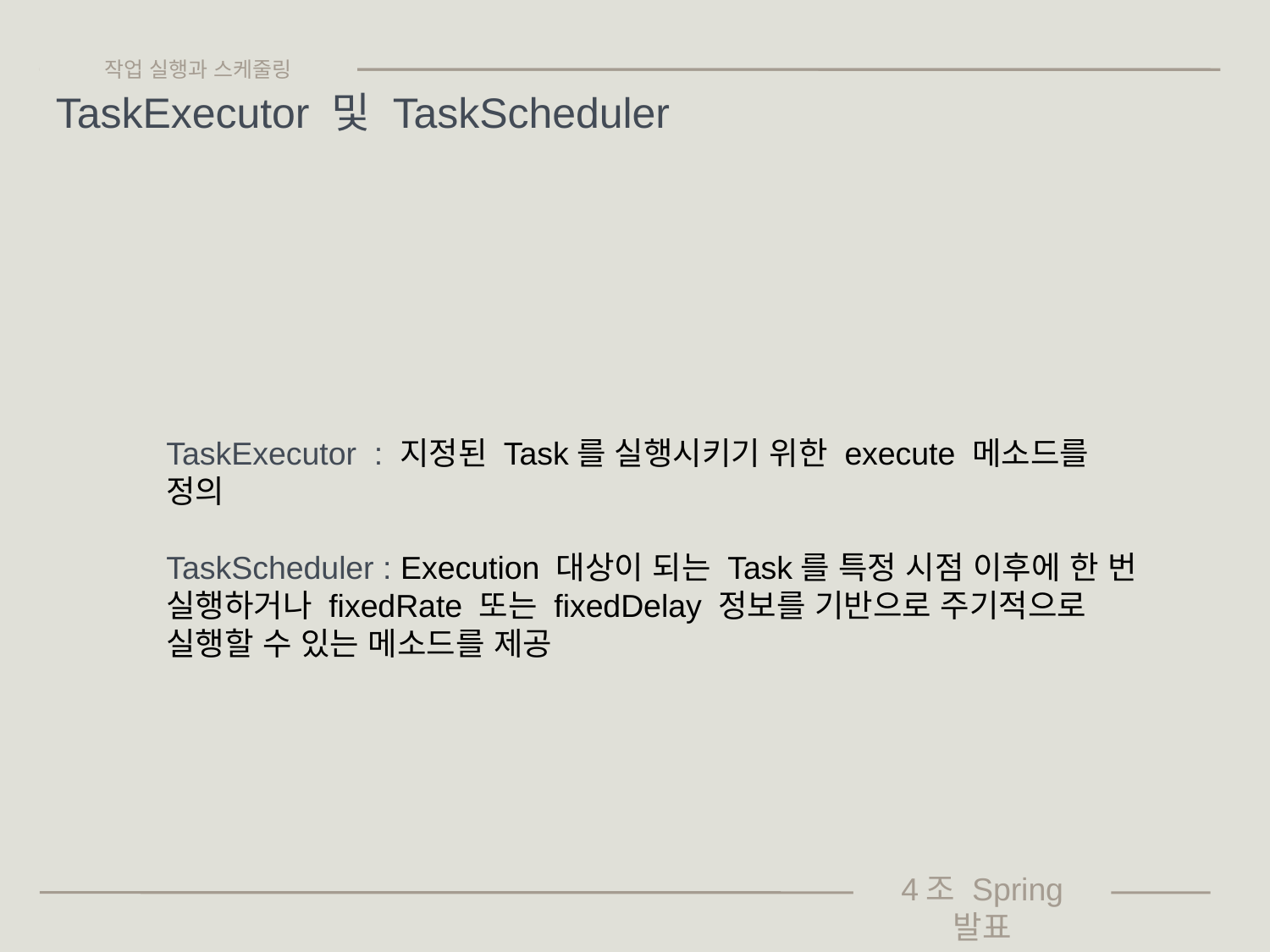

작업 실행과 스케줄링
TaskExecutor 및 TaskScheduler
TaskExecutor  : 지정된 Task를 실행시키기 위한 execute 메소드를 정의
TaskScheduler : Execution 대상이 되는 Task를 특정 시점 이후에 한 번 실행하거나 fixedRate 또는 fixedDelay 정보를 기반으로 주기적으로 실행할 수 있는 메소드를 제공
4조 Spring 발표